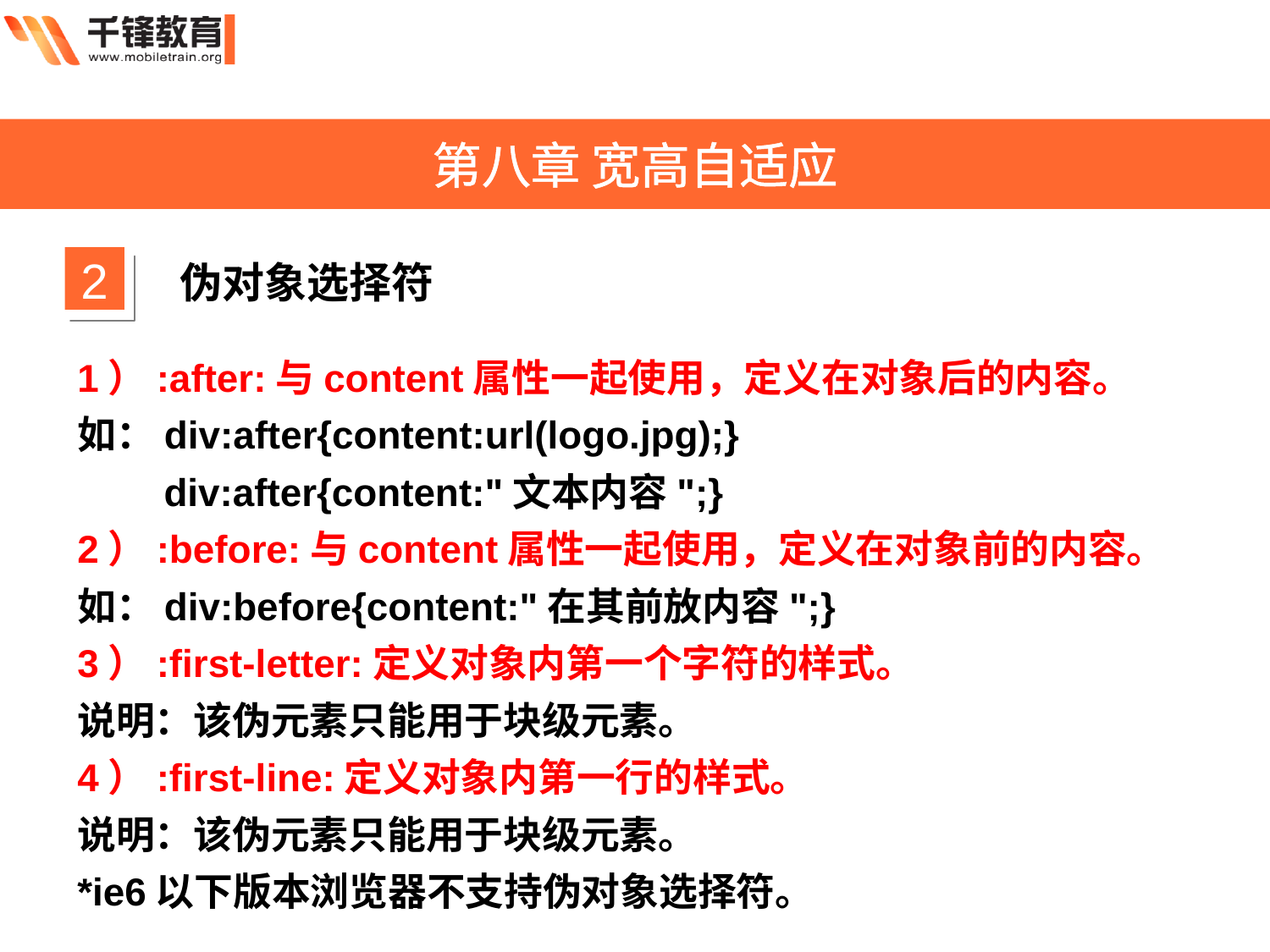

第八章 宽高自适应
2

伪对象选择符

1）:after:与content属性一起使用，定义在对象后的内容。
如：div:after{content:url(logo.jpg);}
        div:after{content:"文本内容";}
2）:before:与content属性一起使用，定义在对象前的内容。
如：div:before{content:"在其前放内容";}
3）:first-letter:定义对象内第一个字符的样式。
说明：该伪元素只能用于块级元素。
4）:first-line:定义对象内第一行的样式。
说明：该伪元素只能用于块级元素。
*ie6以下版本浏览器不支持伪对象选择符。